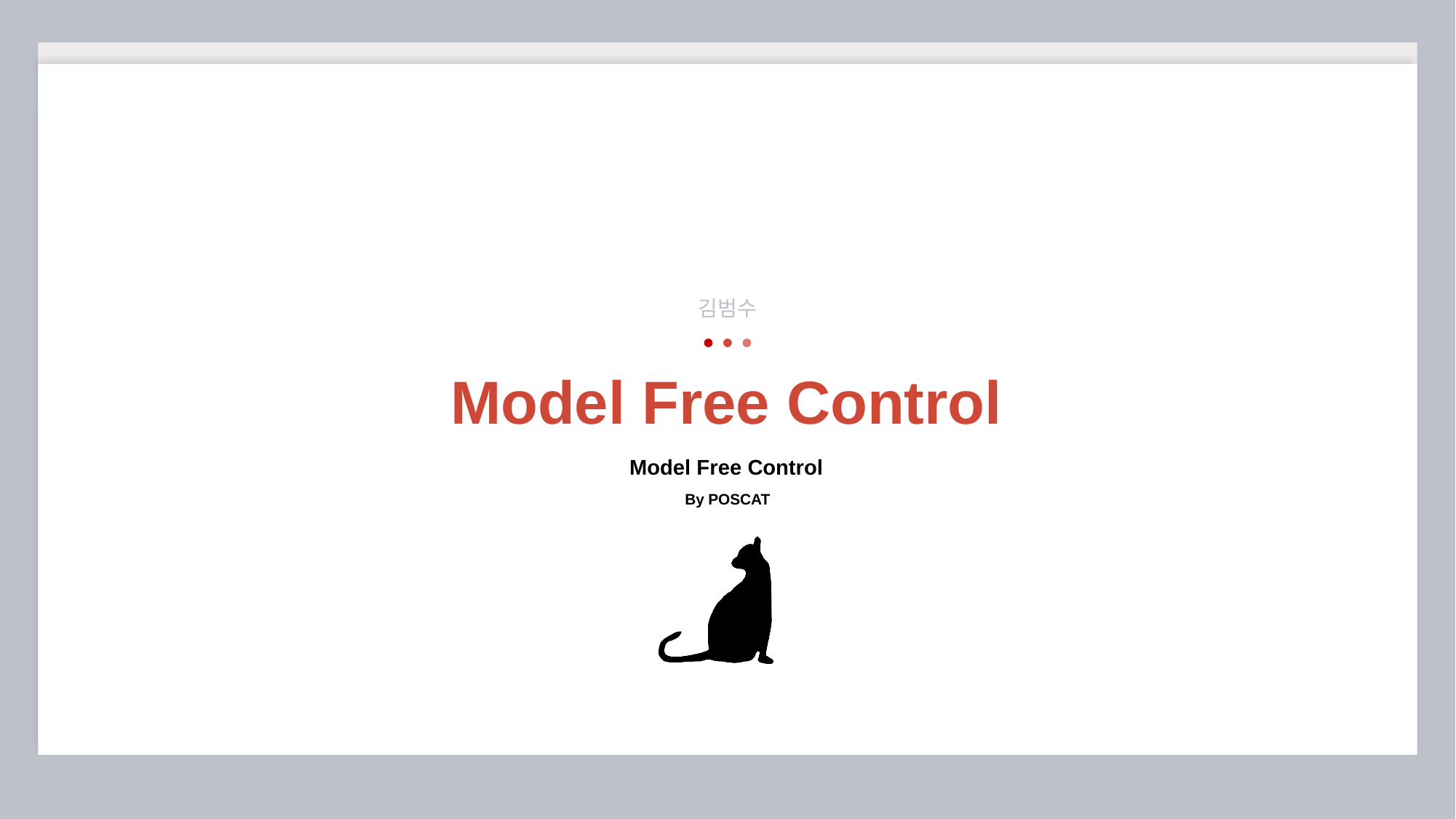

김범수
Model Free Control
Model Free Control